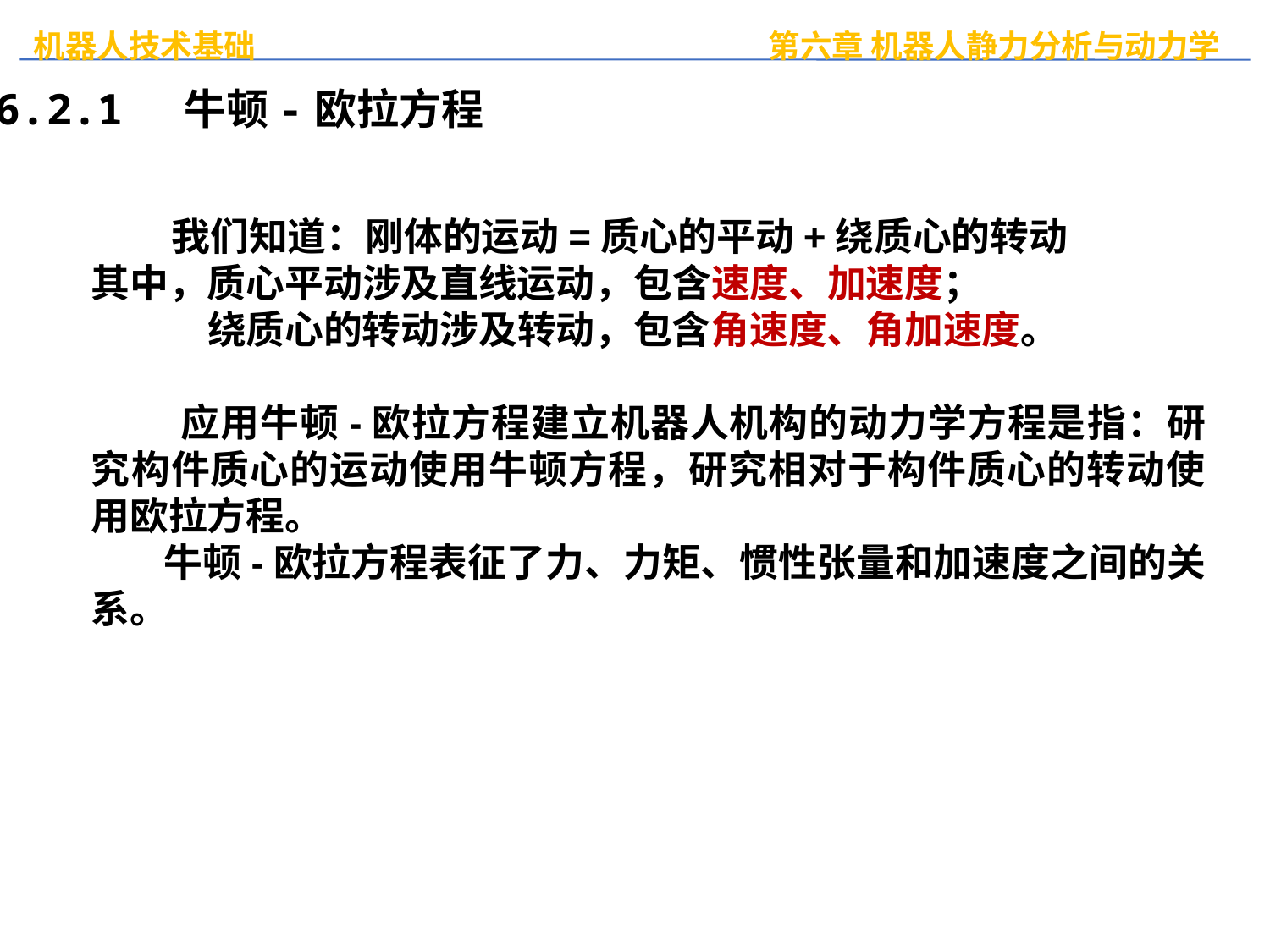

6.2.1  牛顿-欧拉方程
        我们知道：刚体的运动=质心的平动+绕质心的转动
其中，质心平动涉及直线运动，包含速度、加速度；
            绕质心的转动涉及转动，包含角速度、角加速度。

        应用牛顿-欧拉方程建立机器人机构的动力学方程是指：研究构件质心的运动使用牛顿方程，研究相对于构件质心的转动使用欧拉方程。
       牛顿-欧拉方程表征了力、力矩、惯性张量和加速度之间的关系。